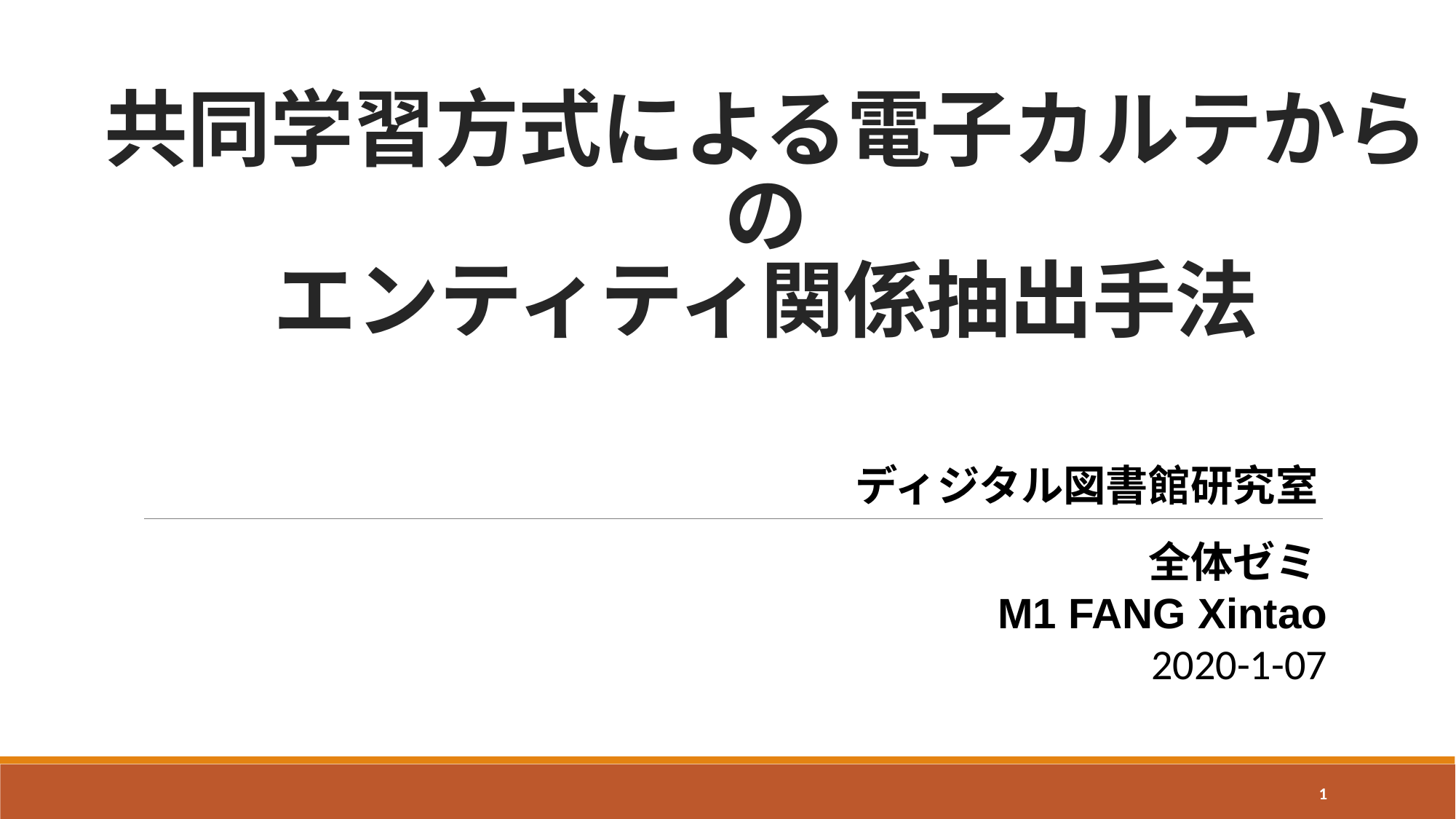

# 共同学習方式による電子カルテからの エンティティ関係抽出手法
ディジタル図書館研究室 ​
全体ゼミ ​
M1 FANG Xintao​
2020-1-07
1